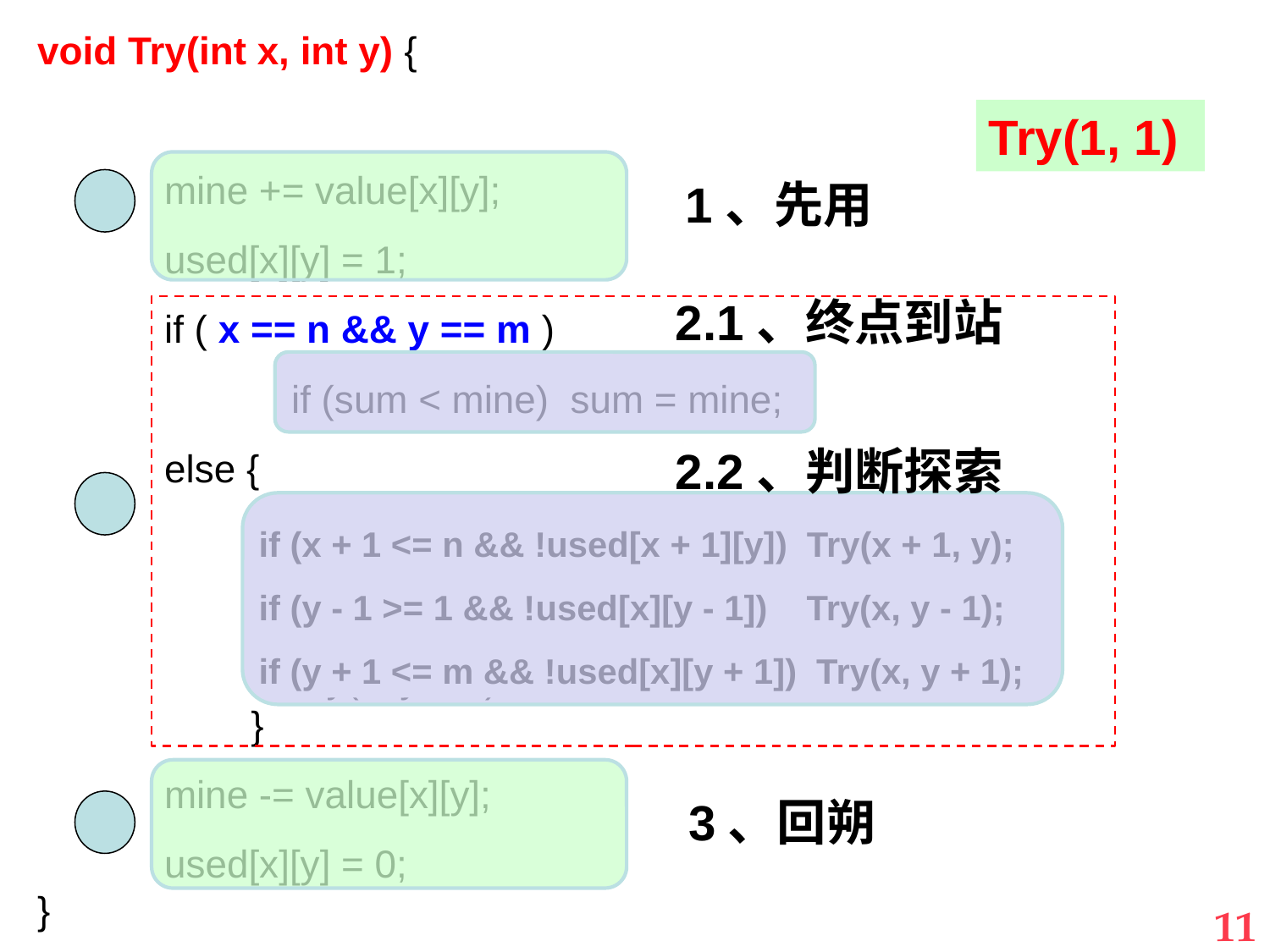

void Try(int x, int y) {

	mine += value[x][y];
	used[x][y] = 1;
	if ( x == n && y == m )
		if (sum < mine)  sum = mine;
	else {
		Try(x + 1, y); // 上
		Try(x, y - 1); // 左
		Try(x, y + 1); // 右
	        }
	mine -= value[x][y];
	used[x][y] = 0;
}
Try(1, 1)

1、先用

2.1、终点到站

2.2、判断探索

if (x + 1 <= n && !used[x + 1][y])  Try(x + 1, y);
if (y - 1 >= 1 && !used[x][y - 1])    Try(x, y - 1);
if (y + 1 <= m && !used[x][y + 1])  Try(x, y + 1);

3、回朔